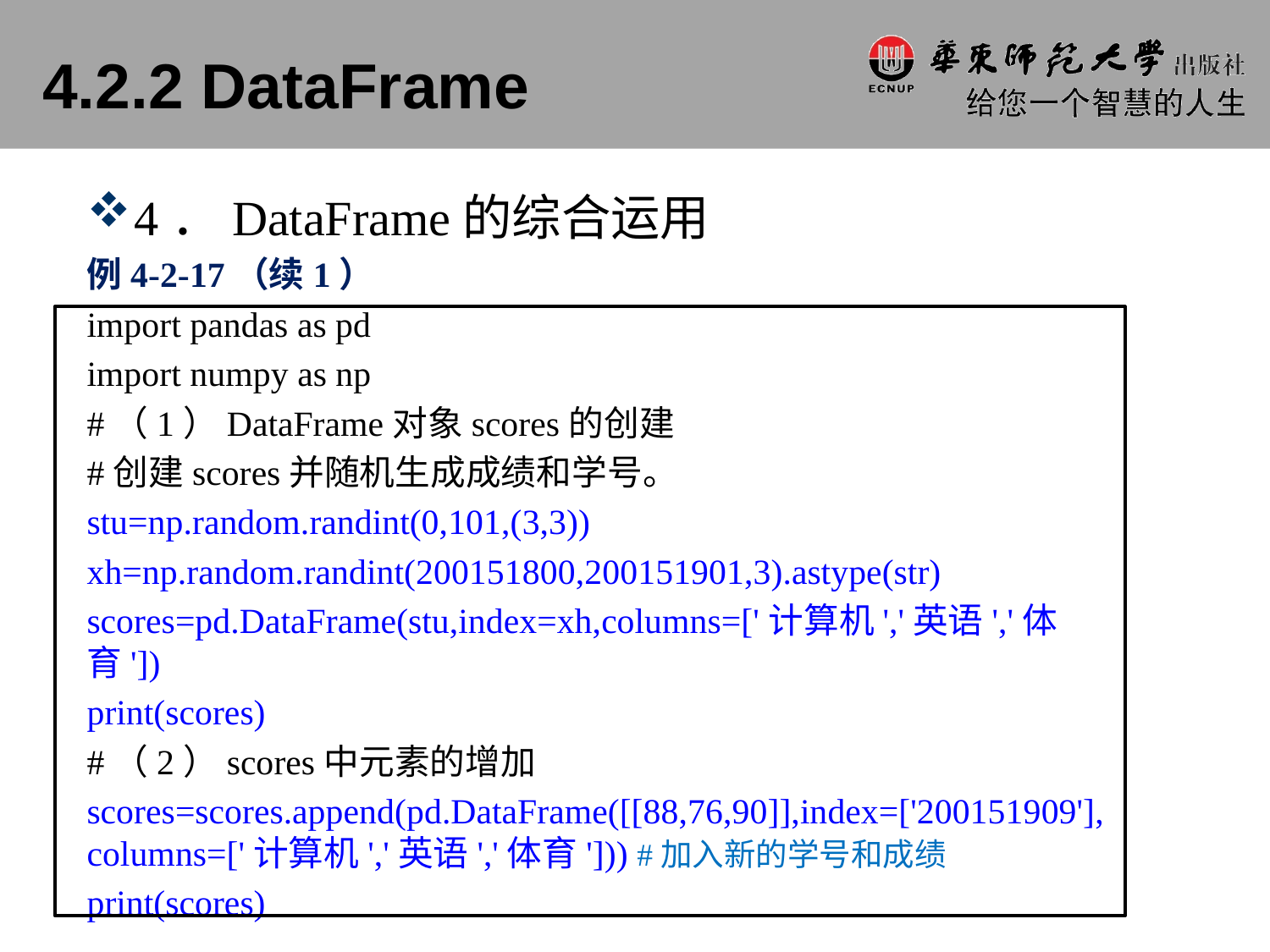

# 4.2.2 DataFrame
4．DataFrame的综合运用
例4-2-17（续1）
import pandas as pd
import numpy as np
#（1）DataFrame对象scores的创建
#创建scores并随机生成成绩和学号。
stu=np.random.randint(0,101,(3,3))
xh=np.random.randint(200151800,200151901,3).astype(str)
scores=pd.DataFrame(stu,index=xh,columns=['计算机','英语','体育'])
print(scores)
#（2）scores中元素的增加
scores=scores.append(pd.DataFrame([[88,76,90]],index=['200151909'],columns=['计算机','英语','体育'])) #加入新的学号和成绩
print(scores)